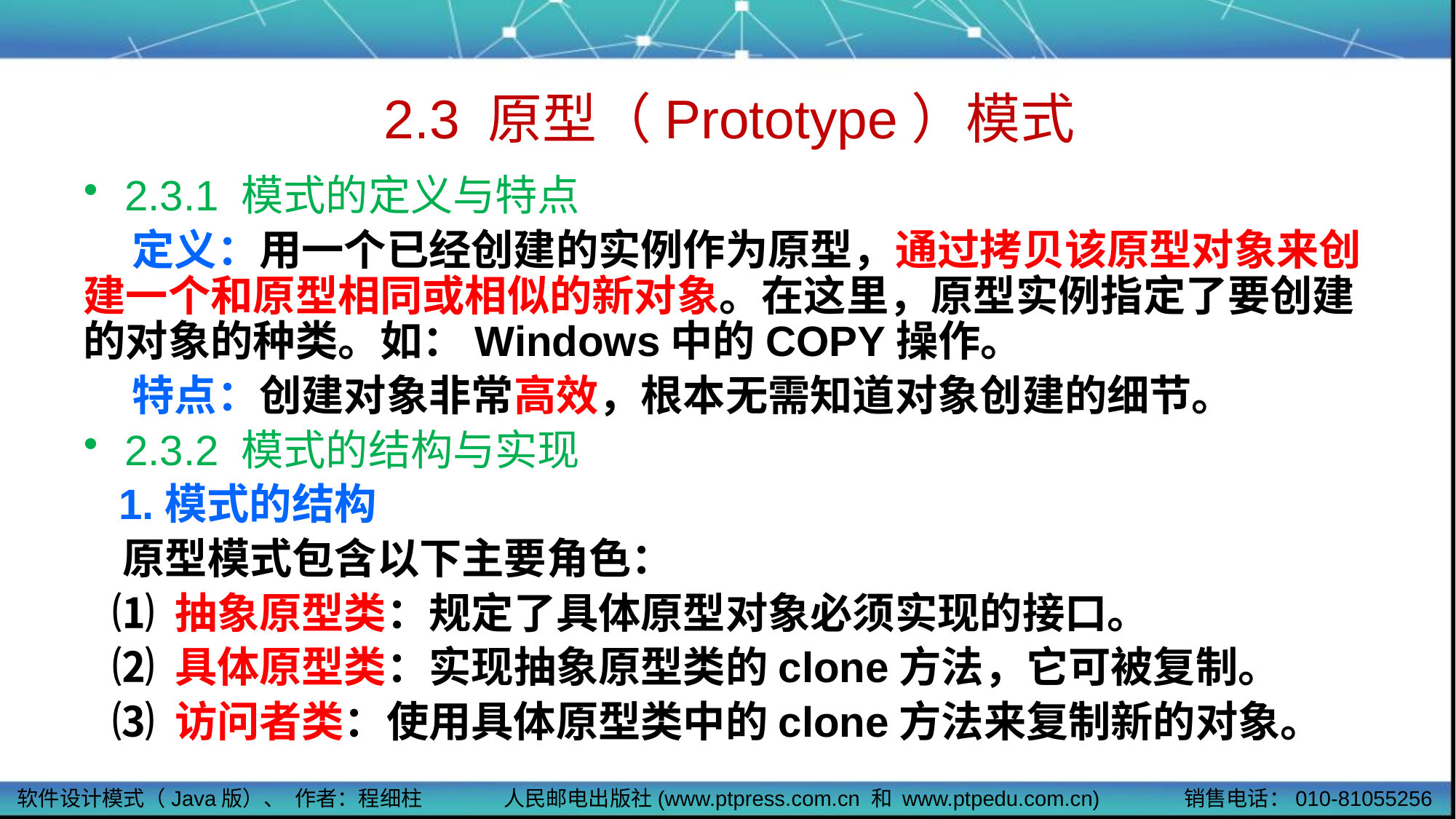

# 2.3 原型（Prototype）模式
2.3.1 模式的定义与特点
    定义：用一个已经创建的实例作为原型，通过拷贝该原型对象来创建一个和原型相同或相似的新对象。在这里，原型实例指定了要创建的对象的种类。如：Windows中的COPY操作。
    特点：创建对象非常高效，根本无需知道对象创建的细节。
2.3.2 模式的结构与实现
   1.模式的结构
   原型模式包含以下主要角色：
   ⑴ 抽象原型类：规定了具体原型对象必须实现的接口。
   ⑵ 具体原型类：实现抽象原型类的clone方法，它可被复制。
   ⑶ 访问者类：使用具体原型类中的clone方法来复制新的对象。
软件设计模式（Java版）、  作者：程细柱
人民邮电出版社(www.ptpress.com.cn 和 www.ptpedu.com.cn)
销售电话：010-81055256